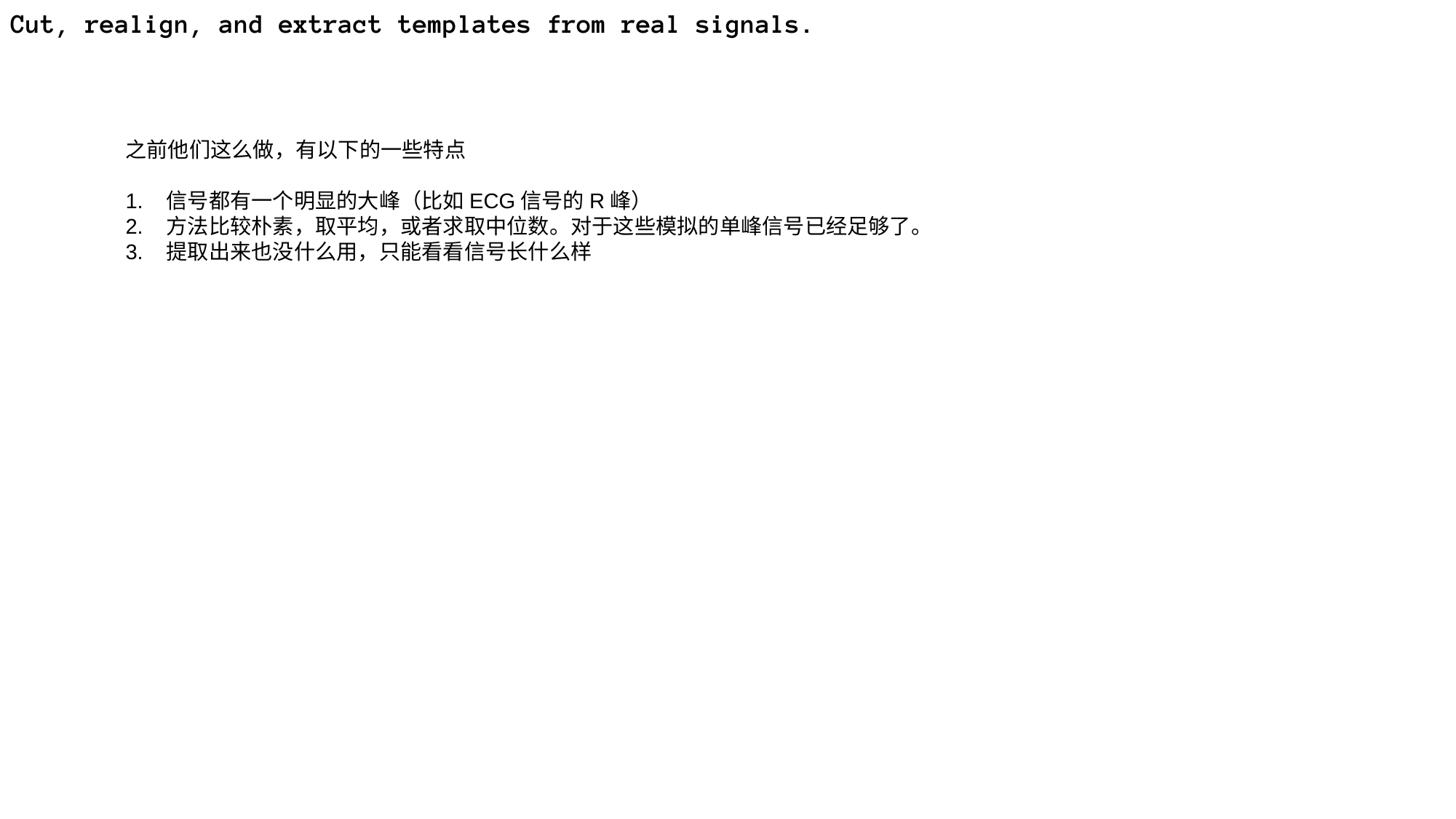

Cut, realign, and extract templates from real signals.
之前他们这么做，有以下的一些特点

信号都有一个明显的大峰（比如ECG信号的R峰）
方法比较朴素，取平均，或者求取中位数。对于这些模拟的单峰信号已经足够了。
提取出来也没什么用，只能看看信号长什么样